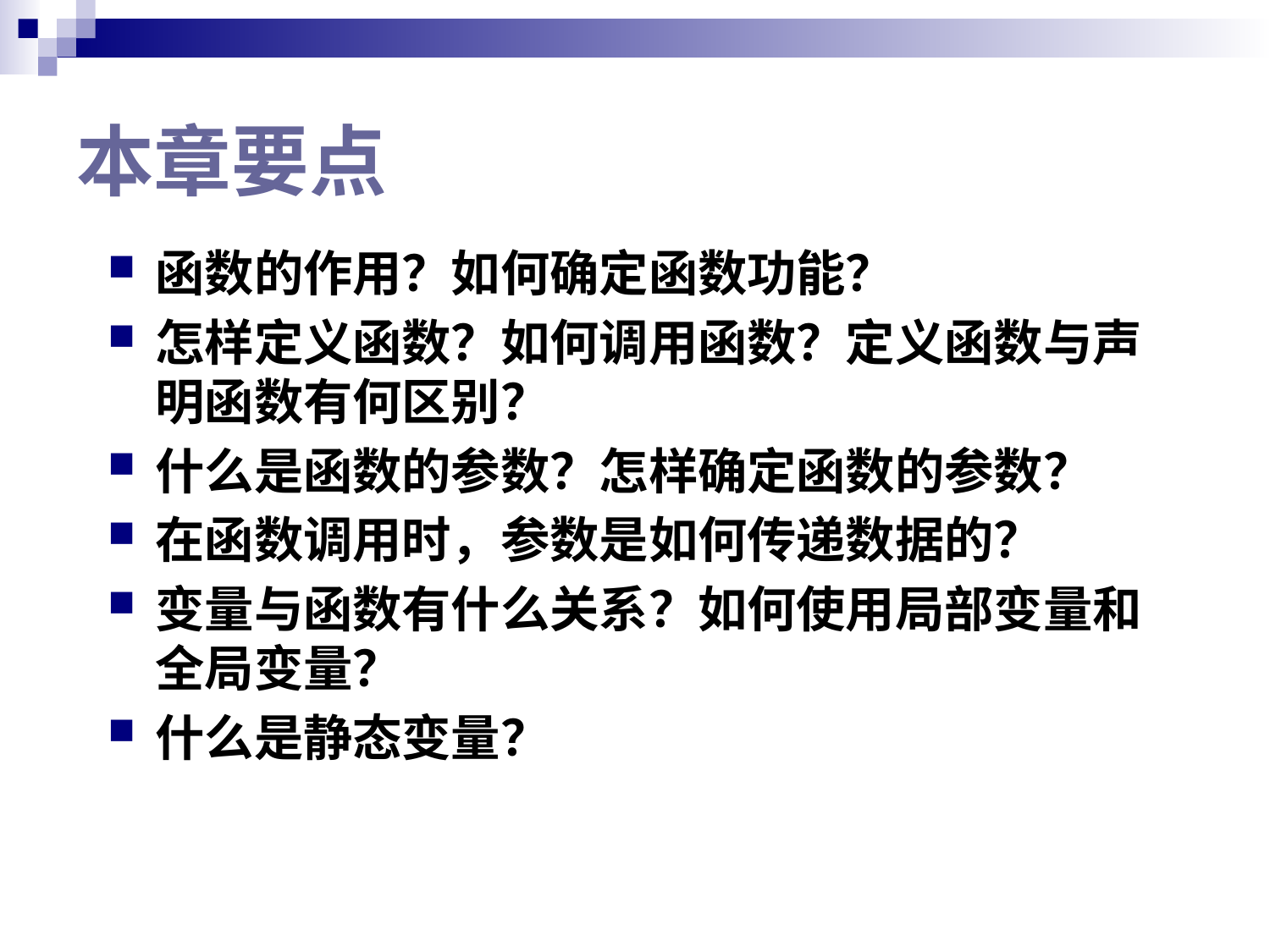

# 本章要点
函数的作用？如何确定函数功能？
怎样定义函数？如何调用函数？定义函数与声明函数有何区别？
什么是函数的参数？怎样确定函数的参数？
在函数调用时，参数是如何传递数据的？
变量与函数有什么关系？如何使用局部变量和全局变量？
什么是静态变量？